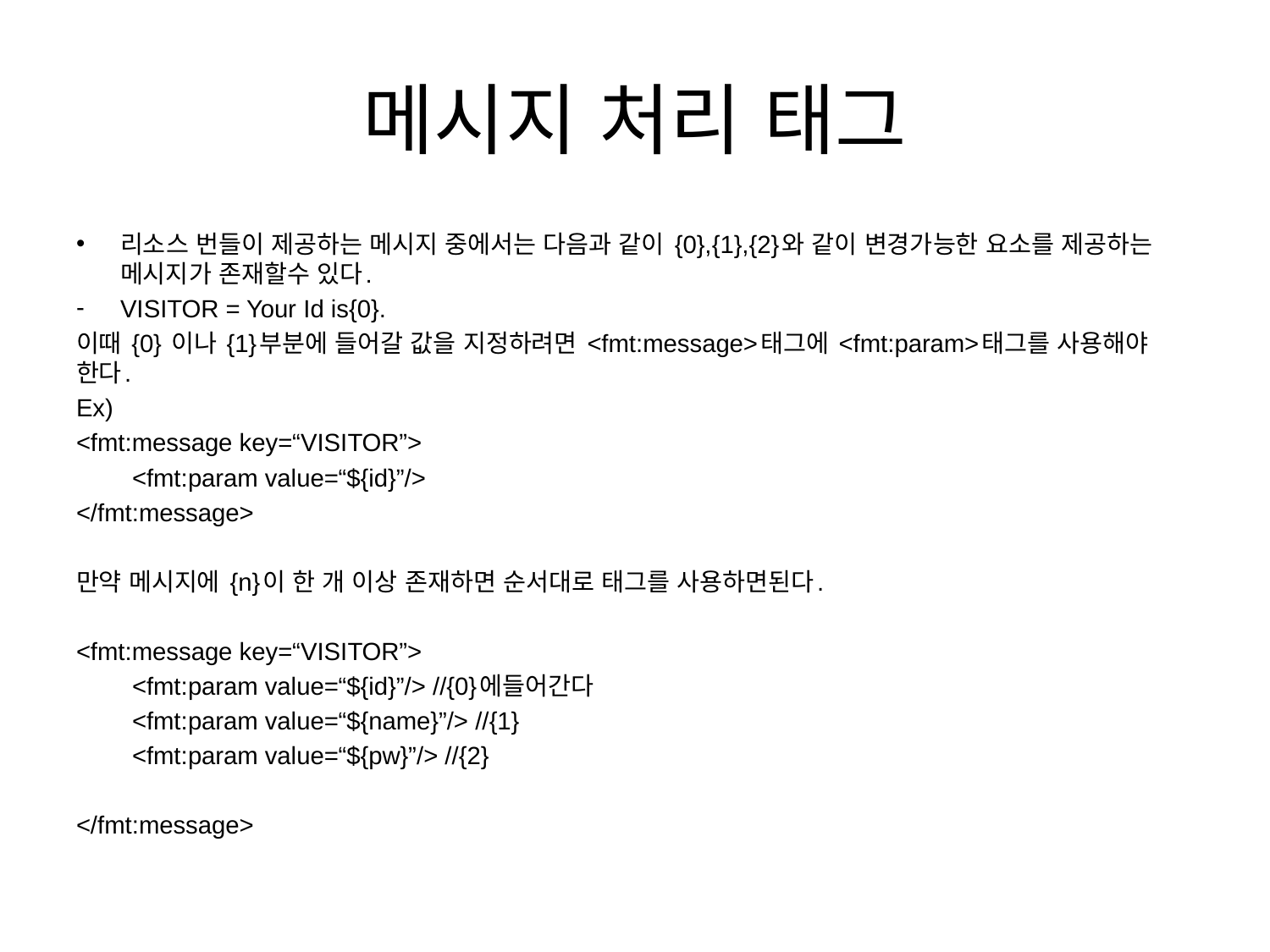

# 메시지 처리 태그
리소스 번들이 제공하는 메시지 중에서는 다음과 같이 {0},{1},{2}와 같이 변경가능한 요소를 제공하는 메시지가 존재할수 있다.
VISITOR = Your Id is{0}.
이때 {0} 이나 {1}부분에 들어갈 값을 지정하려면 <fmt:message>태그에 <fmt:param>태그를 사용해야 한다.
Ex)
<fmt:message key=“VISITOR”>
	<fmt:param value=“${id}”/>
</fmt:message>

만약 메시지에 {n}이 한 개 이상 존재하면 순서대로 태그를 사용하면된다.

<fmt:message key=“VISITOR”>
	<fmt:param value=“${id}”/> //{0}에들어간다
	<fmt:param value=“${name}”/> //{1}
	<fmt:param value=“${pw}”/> //{2}

</fmt:message>